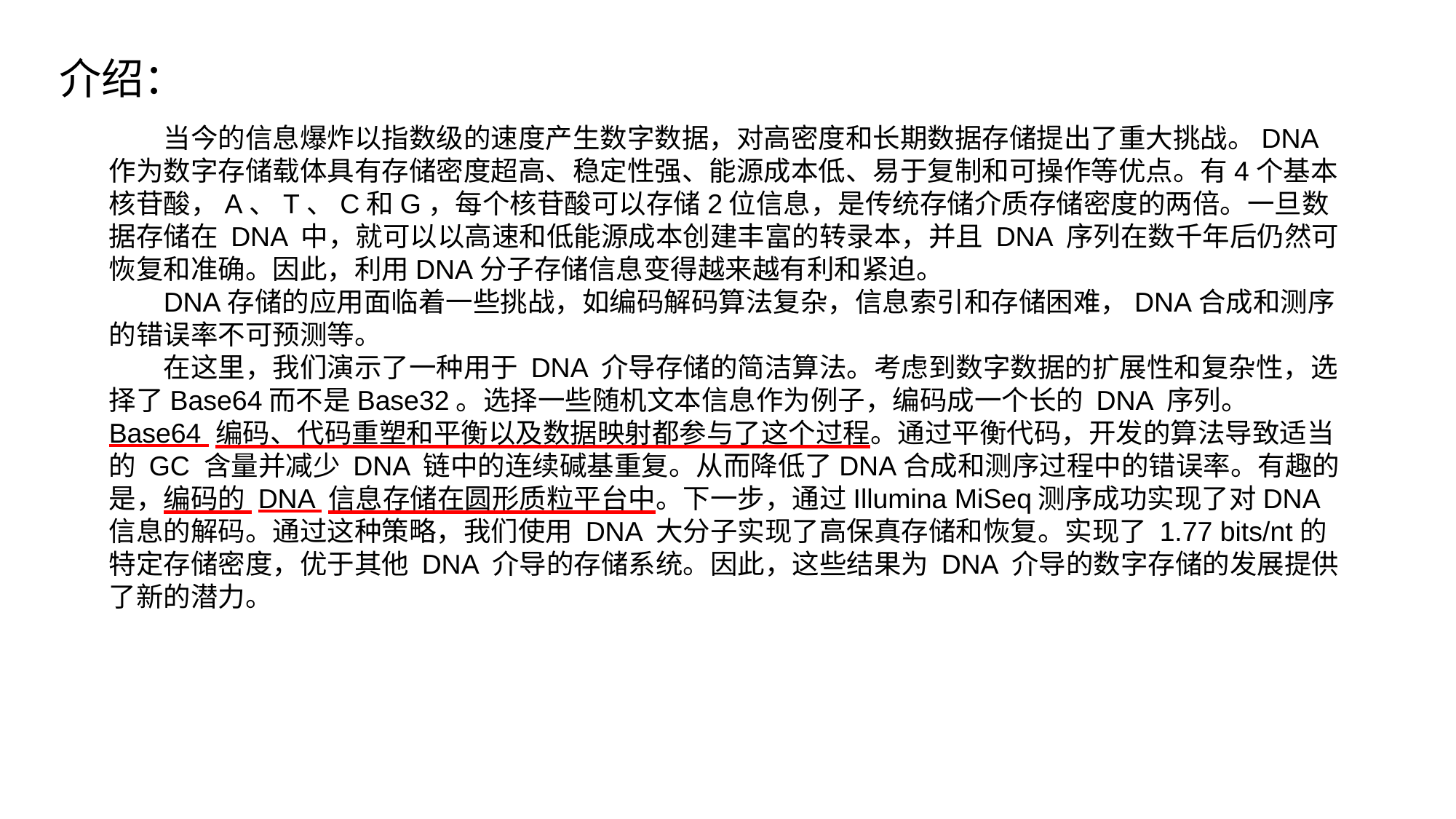

介绍：
当今的信息爆炸以指数级的速度产生数字数据，对高密度和长期数据存储提出了重大挑战。DNA作为数字存储载体具有存储密度超高、稳定性强、能源成本低、易于复制和可操作等优点。有4个基本核苷酸，A、T、C和G，每个核苷酸可以存储2位信息，是传统存储介质存储密度的两倍。一旦数据存储在 DNA 中，就可以以高速和低能源成本创建丰富的转录本，并且 DNA 序列在数千年后仍然可恢复和准确。因此，利用DNA分子存储信息变得越来越有利和紧迫。
DNA存储的应用面临着一些挑战，如编码解码算法复杂，信息索引和存储困难，DNA合成和测序的错误率不可预测等。
在这里，我们演示了一种用于 DNA 介导存储的简洁算法。考虑到数字数据的扩展性和复杂性，选择了Base64而不是Base32。选择一些随机文本信息作为例子，编码成一个长的 DNA 序列。 Base64 编码、代码重塑和平衡以及数据映射都参与了这个过程。通过平衡代码，开发的算法导致适当的 GC 含量并减少 DNA 链中的连续碱基重复。从而降低了DNA合成和测序过程中的错误率。有趣的是，编码的 DNA 信息存储在圆形质粒平台中。下一步，通过Illumina MiSeq测序成功实现了对DNA信息的解码。通过这种策略，我们使用 DNA 大分子实现了高保真存储和恢复。实现了 1.77 bits/nt的特定存储密度，优于其他 DNA 介导的存储系统。因此，这些结果为 DNA 介导的数字存储的发展提供了新的潜力。